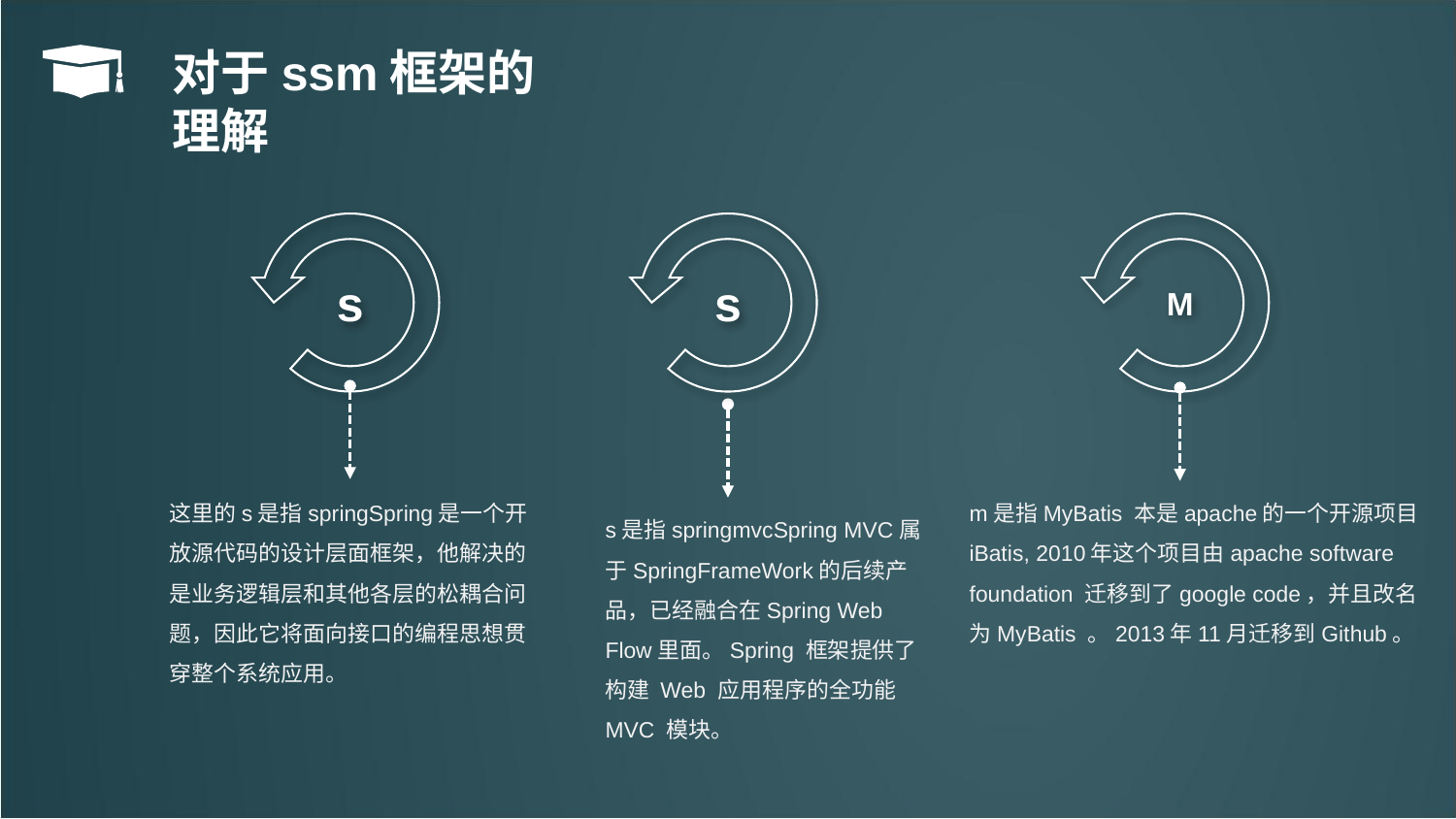

对于ssm框架的理解

s
s
M
这里的s是指springSpring是一个开放源代码的设计层面框架，他解决的是业务逻辑层和其他各层的松耦合问题，因此它将面向接口的编程思想贯穿整个系统应用。
m是指MyBatis 本是apache的一个开源项目iBatis, 2010年这个项目由apache software foundation 迁移到了google code，并且改名为MyBatis 。2013年11月迁移到Github。
s是指springmvcSpring MVC属于SpringFrameWork的后续产品，已经融合在Spring Web Flow里面。Spring 框架提供了构建 Web 应用程序的全功能 MVC 模块。